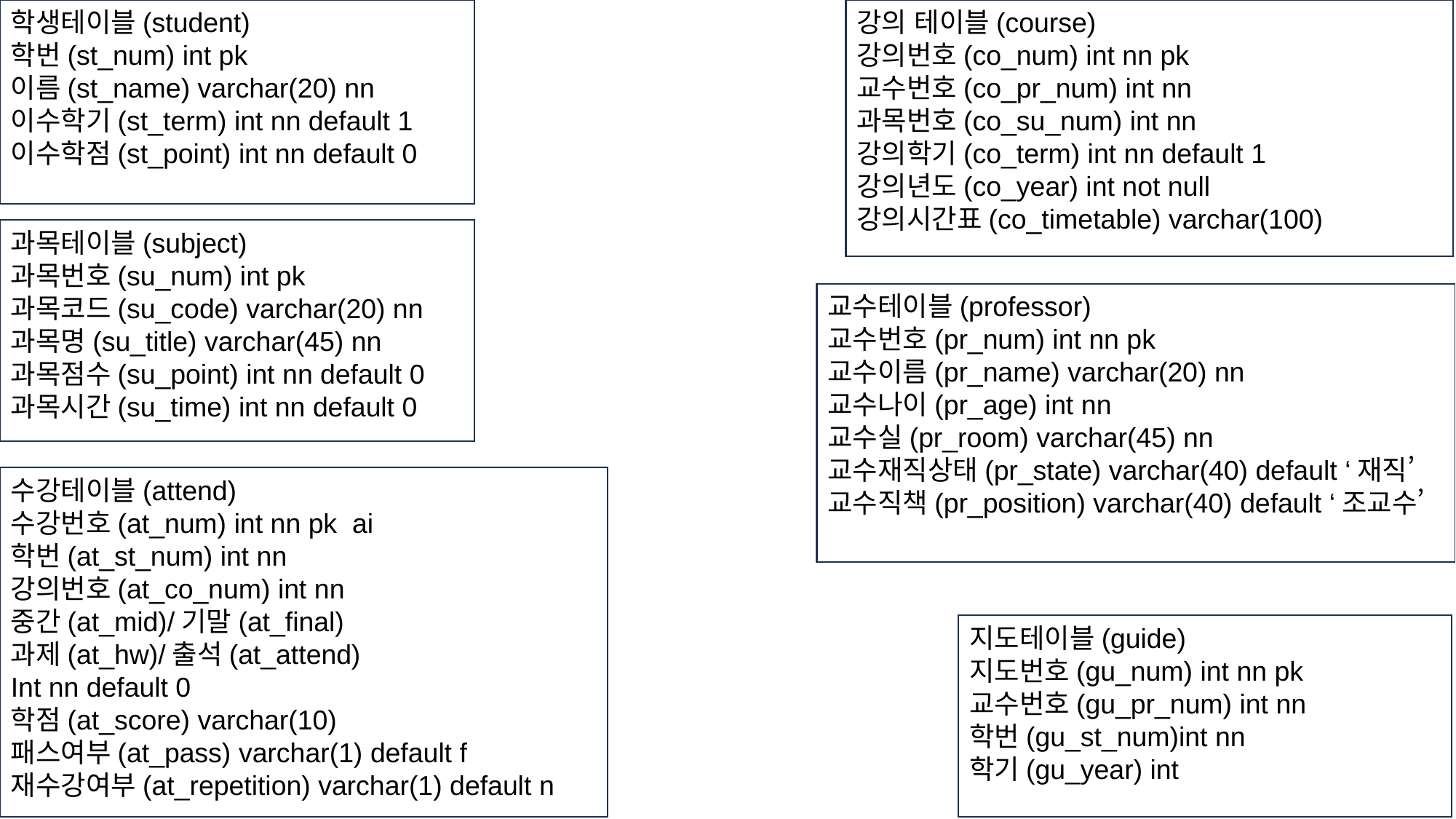

학생테이블(student)
학번(st_num) int pk
이름(st_name) varchar(20) nn
이수학기(st_term) int nn default 1
이수학점(st_point) int nn default 0
강의 테이블(course)
강의번호(co_num) int nn pk
교수번호(co_pr_num) int nn
과목번호(co_su_num) int nn
강의학기(co_term) int nn default 1
강의년도(co_year) int not null
강의시간표(co_timetable) varchar(100)
과목테이블(subject)
과목번호(su_num) int pk
과목코드(su_code) varchar(20) nn
과목명(su_title) varchar(45) nn
과목점수(su_point) int nn default 0
과목시간(su_time) int nn default 0
교수테이블(professor)
교수번호(pr_num) int nn pk
교수이름(pr_name) varchar(20) nn
교수나이(pr_age) int nn
교수실(pr_room) varchar(45) nn
교수재직상태(pr_state) varchar(40) default ‘재직’
교수직책(pr_position) varchar(40) default ‘조교수’
수강테이블(attend)
수강번호(at_num) int nn pk  ai
학번(at_st_num) int nn
강의번호(at_co_num) int nn
중간(at_mid)/기말(at_final)
과제(at_hw)/출석(at_attend)
Int nn default 0
학점(at_score) varchar(10)
패스여부(at_pass) varchar(1) default f
재수강여부(at_repetition) varchar(1) default n
지도테이블(guide)
지도번호(gu_num) int nn pk
교수번호(gu_pr_num) int nn
학번(gu_st_num)int nn
학기(gu_year) int